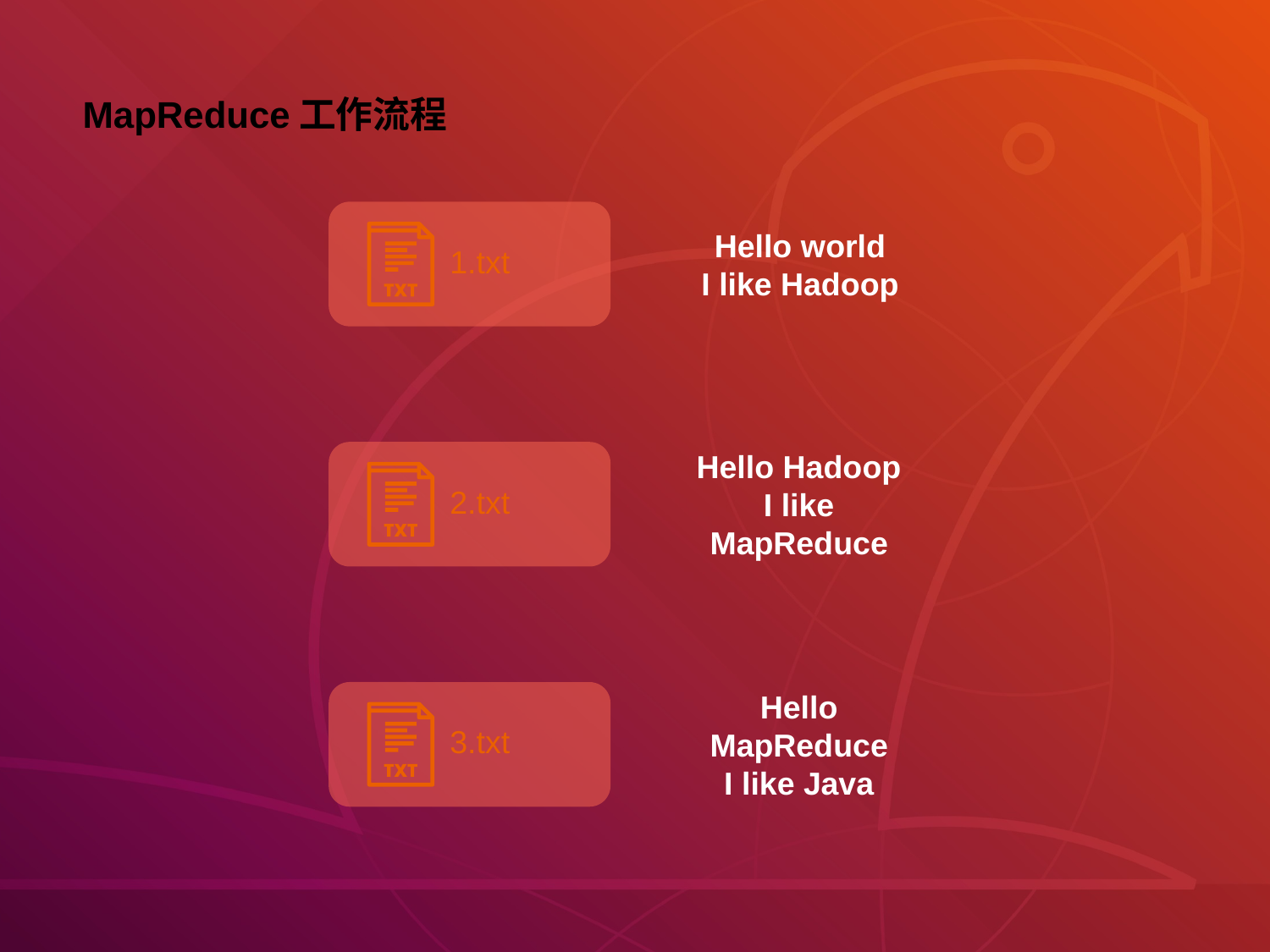

# MapReduce工作流程
Hello world
I like Hadoop

1.txt

Hello Hadoop
I like MapReduce

2.txt

Hello MapReduce
I like Java

3.txt